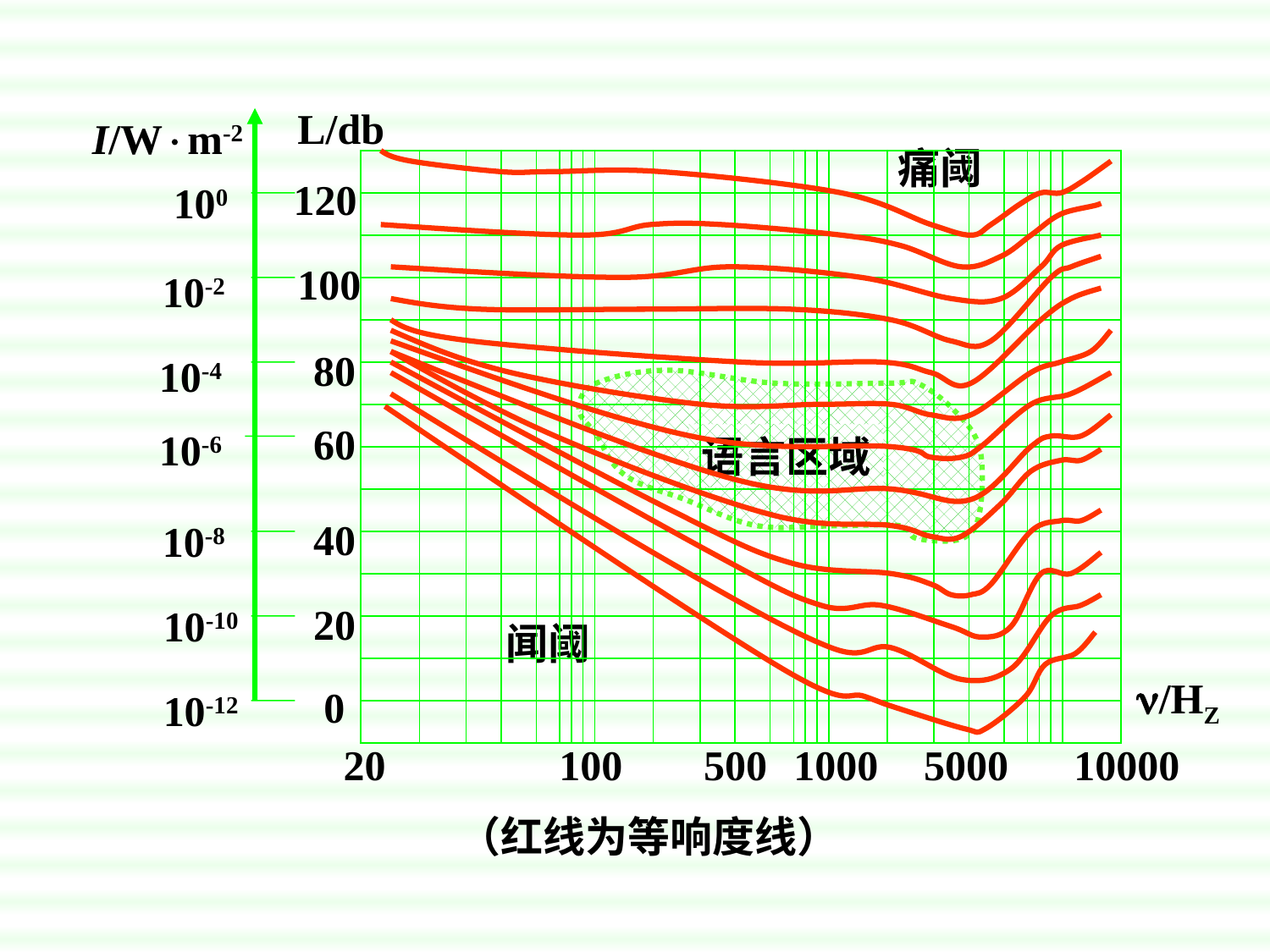

L/db
I/W⋅m-2

120
100
10-2
10-4
10-6
10-8
10-10
10-12

100

80

60
40
20
0
20
100
500
1000
5000
10000
ν/HZ
痛阈
闻阈

语言区域
（红线为等响度线）